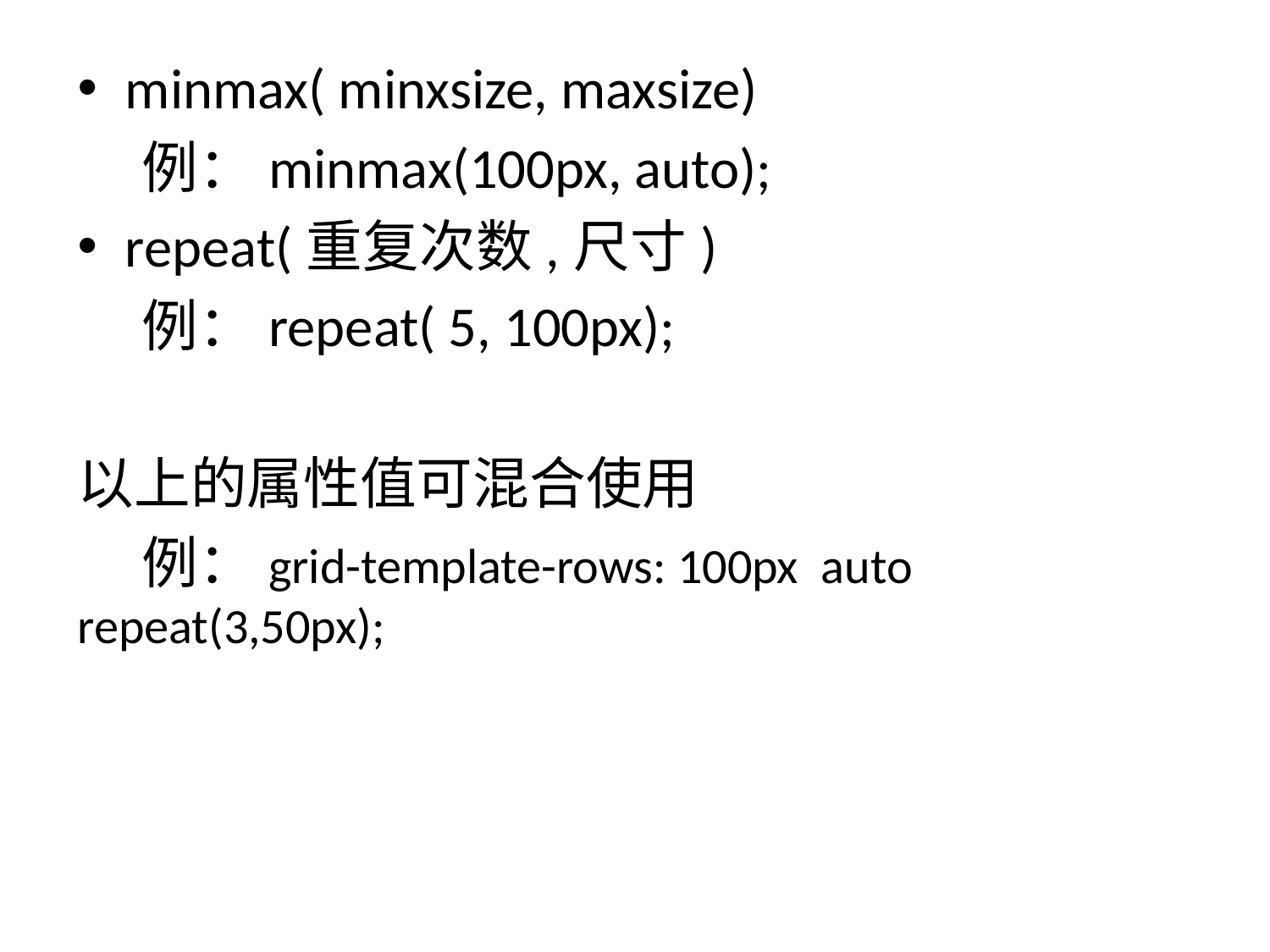

minmax( minxsize, maxsize)
    例：minmax(100px, auto);
repeat(重复次数,尺寸)
    例：repeat( 5, 100px);

以上的属性值可混合使用
    例：grid-template-rows: 100px  auto repeat(3,50px);